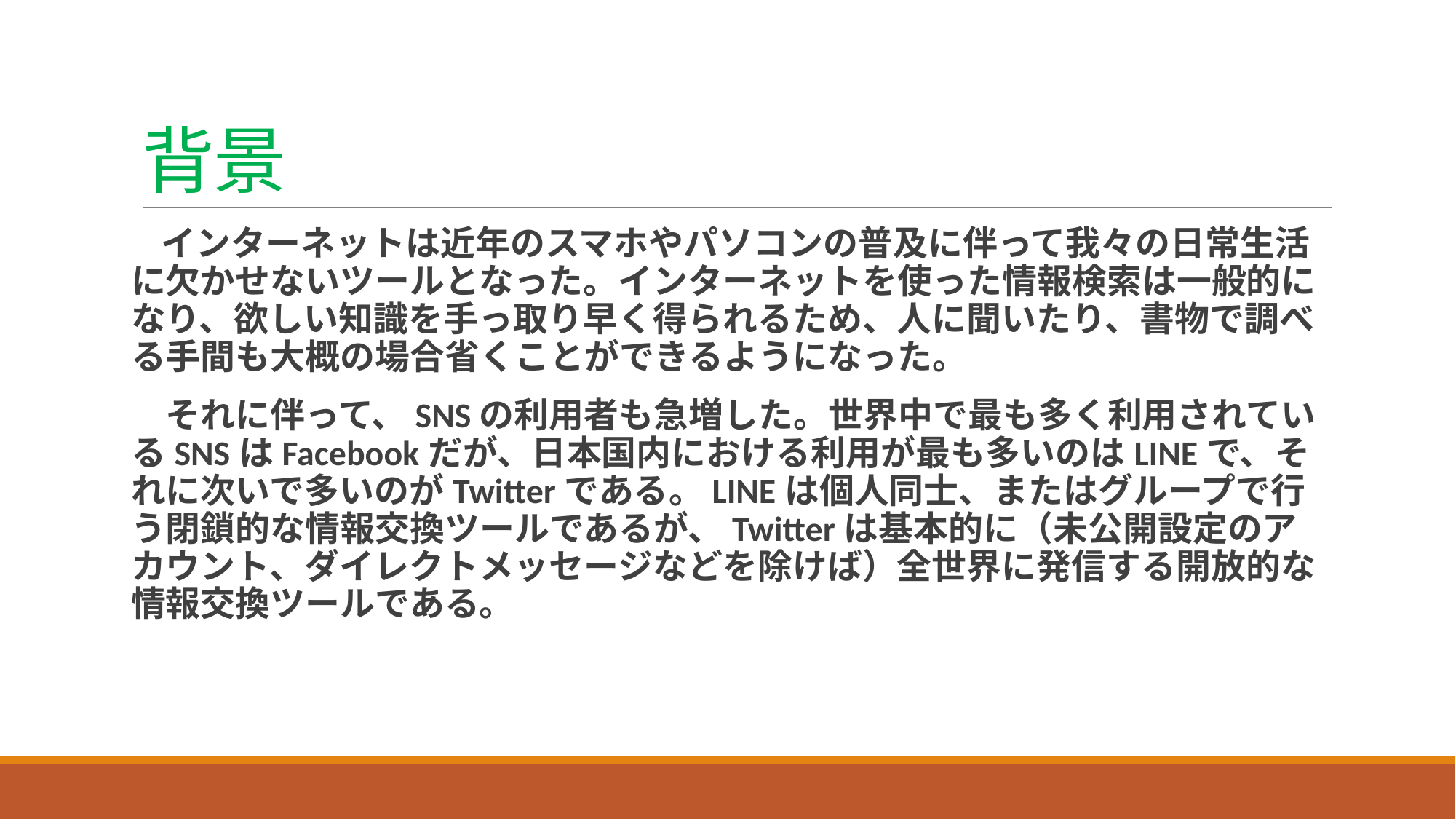

# 背景
　インターネットは近年のスマホやパソコンの普及に伴って我々の日常生活に欠かせないツールとなった。インターネットを使った情報検索は一般的になり、欲しい知識を手っ取り早く得られるため、人に聞いたり、書物で調べる手間も大概の場合省くことができるようになった。
　それに伴って、SNSの利用者も急増した。世界中で最も多く利用されているSNSはFacebookだが、日本国内における利用が最も多いのはLINEで、それに次いで多いのがTwitterである。LINEは個人同士、またはグループで行う閉鎖的な情報交換ツールであるが、Twitterは基本的に（未公開設定のアカウント、ダイレクトメッセージなどを除けば）全世界に発信する開放的な情報交換ツールである。